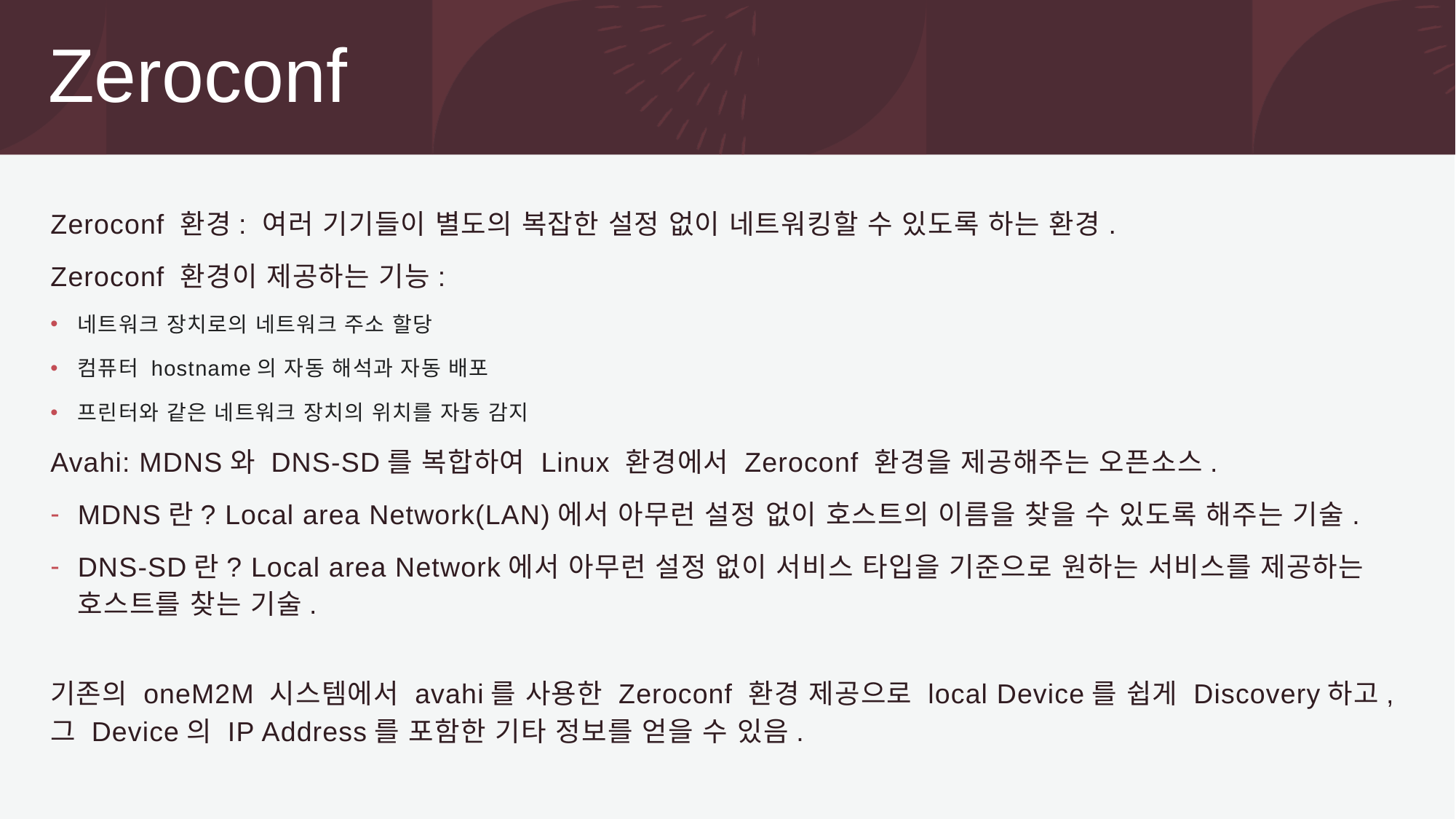

Zeroconf
Zeroconf 환경: 여러 기기들이 별도의 복잡한 설정 없이 네트워킹할 수 있도록 하는 환경.
Zeroconf 환경이 제공하는 기능:
네트워크 장치로의 네트워크 주소 할당
컴퓨터 hostname의 자동 해석과 자동 배포
프린터와 같은 네트워크 장치의 위치를 자동 감지
Avahi: MDNS와 DNS-SD를 복합하여 Linux 환경에서 Zeroconf 환경을 제공해주는 오픈소스.
MDNS란? Local area Network(LAN)에서 아무런 설정 없이 호스트의 이름을 찾을 수 있도록 해주는 기술.
DNS-SD란? Local area Network에서 아무런 설정 없이 서비스 타입을 기준으로 원하는 서비스를 제공하는 호스트를 찾는 기술.
기존의 oneM2M 시스템에서 avahi를 사용한 Zeroconf 환경 제공으로 local Device를 쉽게 Discovery하고,
그 Device의 IP Address를 포함한 기타 정보를 얻을 수 있음.